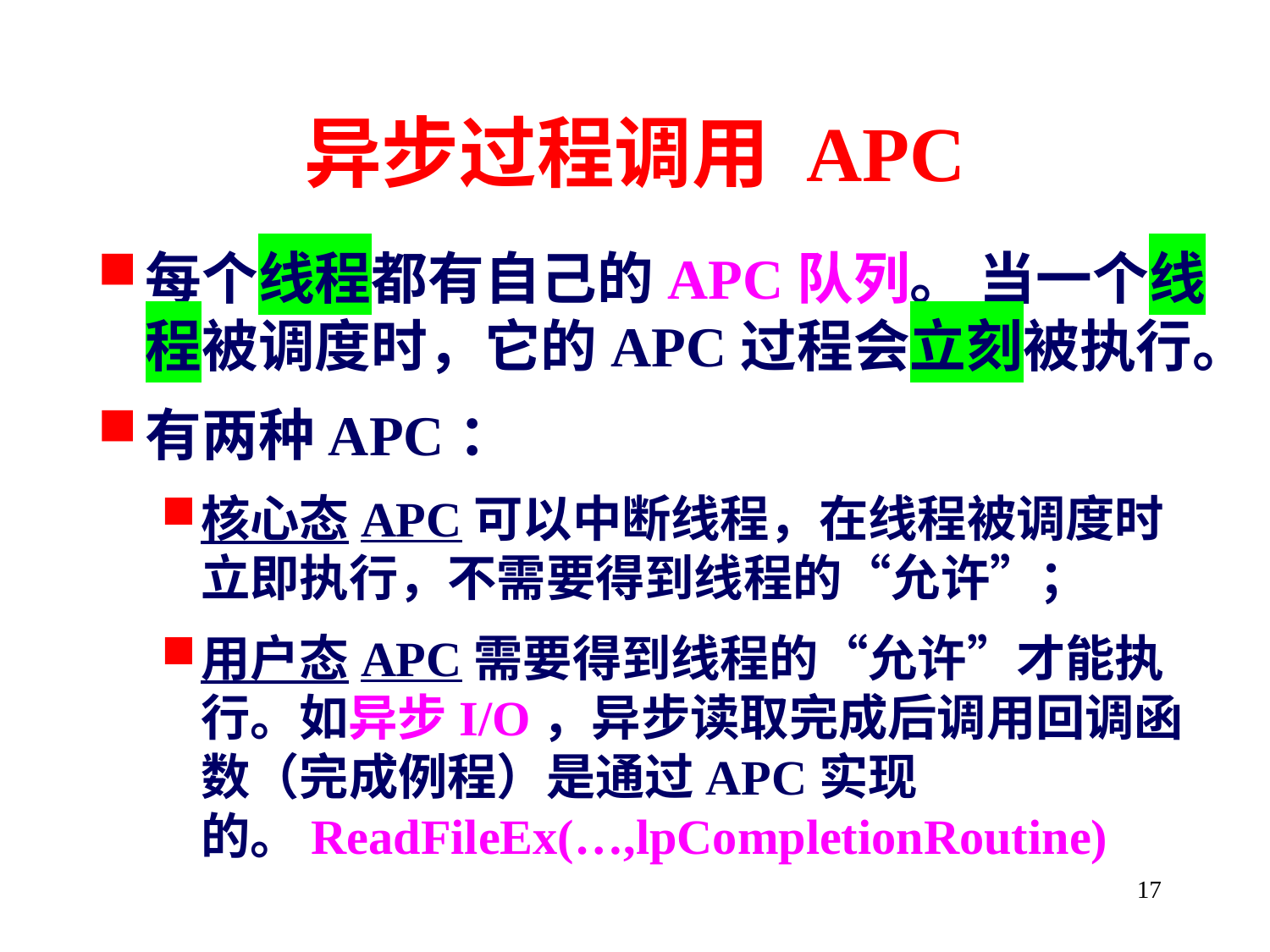

# 异步过程调用 APC
每个线程都有自己的APC队列。 当一个线程被调度时，它的APC过程会立刻被执行。
有两种APC：
核心态APC可以中断线程，在线程被调度时立即执行，不需要得到线程的“允许”；
用户态APC需要得到线程的“允许”才能执行。如异步I/O，异步读取完成后调用回调函数（完成例程）是通过APC实现的。ReadFileEx(…,lpCompletionRoutine)
17